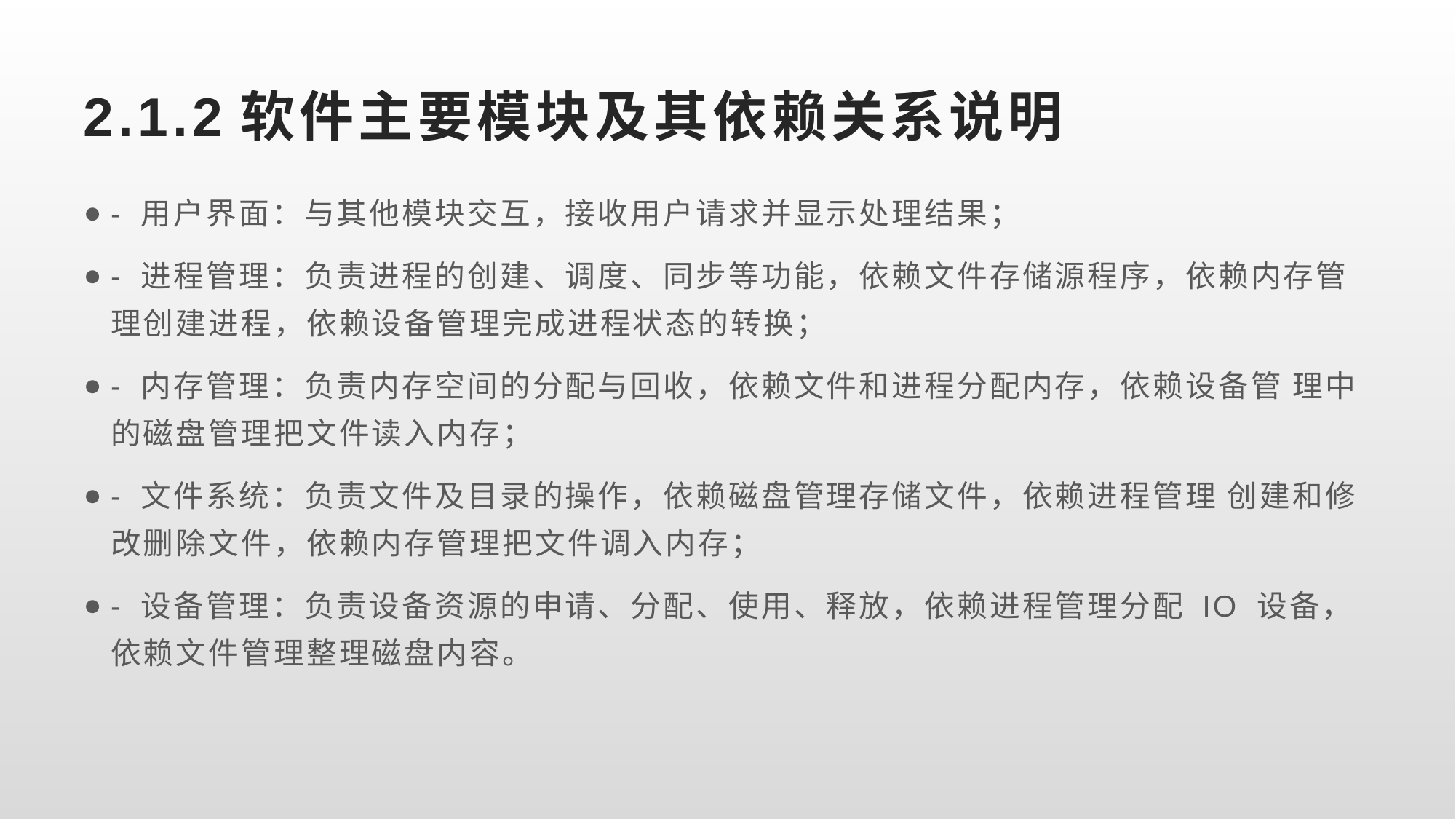

# 2.1.2软件主要模块及其依赖关系说明
- 用户界面：与其他模块交互，接收用户请求并显示处理结果；
- 进程管理：负责进程的创建、调度、同步等功能，依赖文件存储源程序，依赖内存管理创建进程，依赖设备管理完成进程状态的转换；
- 内存管理：负责内存空间的分配与回收，依赖文件和进程分配内存，依赖设备管 理中的磁盘管理把文件读入内存；
- 文件系统：负责文件及目录的操作，依赖磁盘管理存储文件，依赖进程管理 创建和修改删除文件，依赖内存管理把文件调入内存；
- 设备管理：负责设备资源的申请、分配、使用、释放，依赖进程管理分配 IO 设备，依赖文件管理整理磁盘内容。